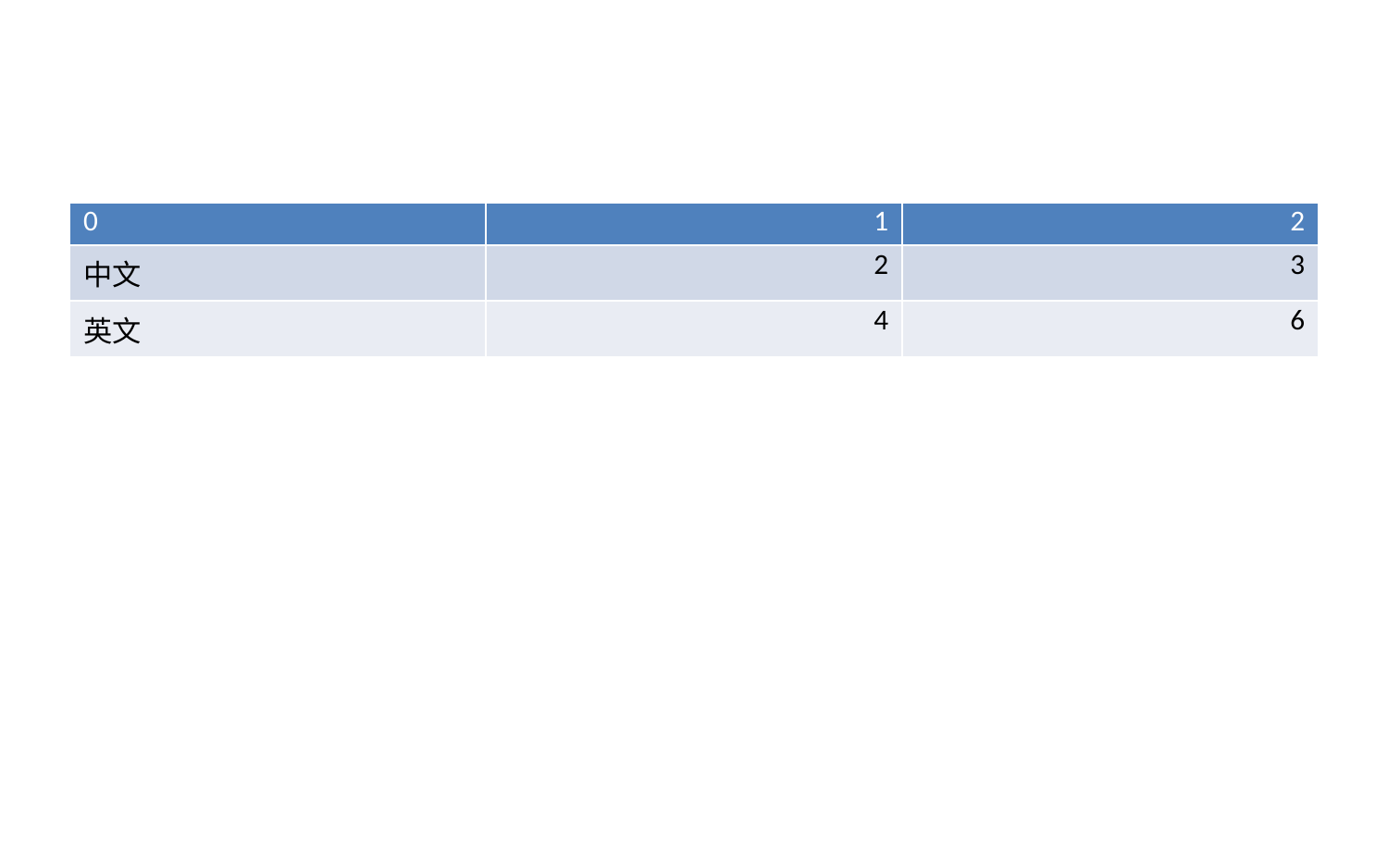

| 0 | 1 | 2 |
| --- | --- | --- |
| 中文 | 2 | 3 |
| 英文 | 4 | 6 |